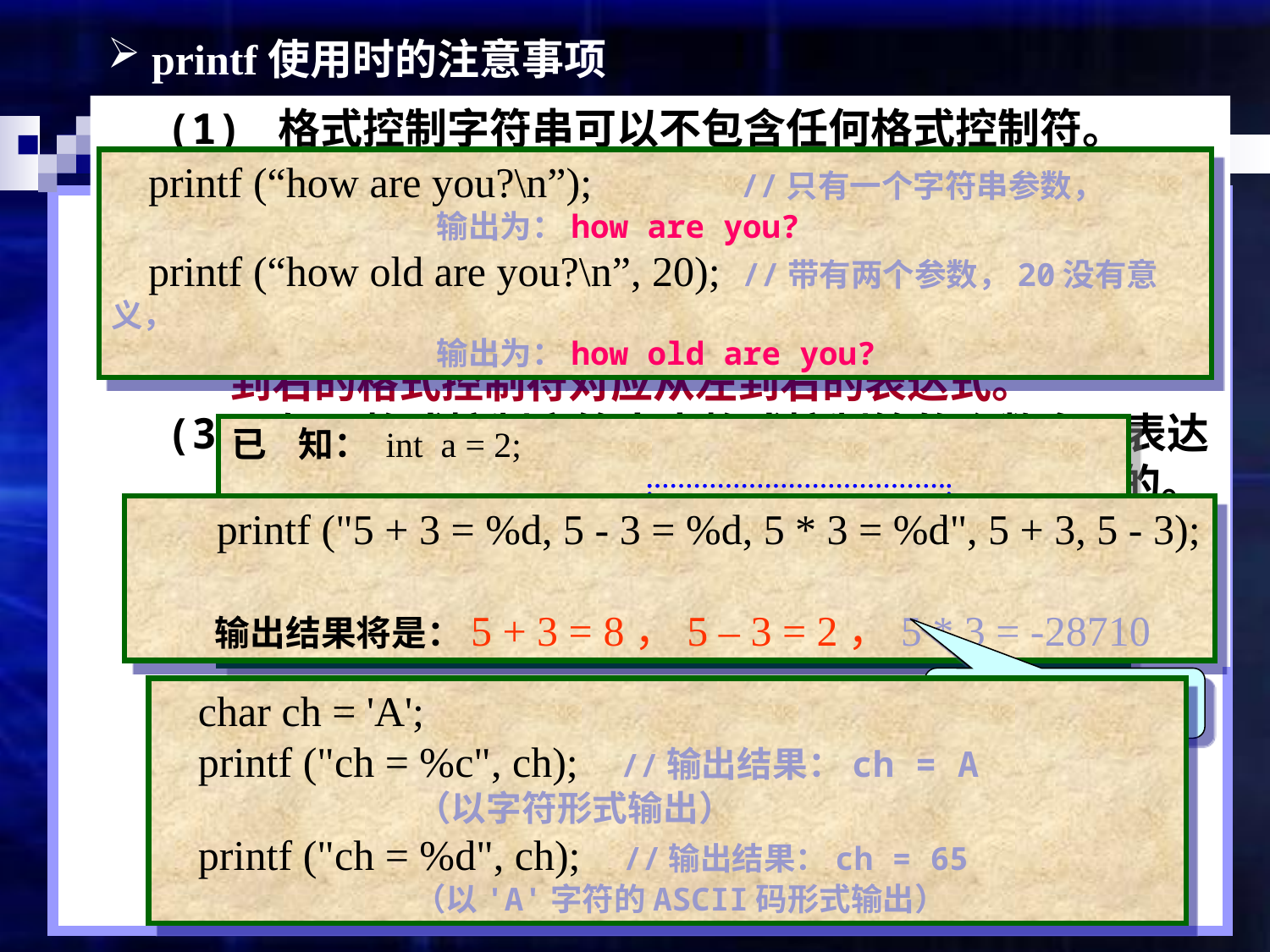

printf使用时的注意事项
(1) 格式控制字符串可以不包含任何格式控制符。
(2) 当格式控制字符串中既含有常规字符，又包含有格式控制符时，则表达式的个数应与格式控制符的个数一致。此时，常规字符原样输出，而格式控制符的位置上输出对应的表达式的值，其对应的顺序是：从左到右的格式控制符对应从左到右的表达式。
(3) 如果格式控制字符串中格式控制符的个数多于表达式的个数，则余下的格式控制符的值将是不确定的。
(4) 不同类型的表达式要使用不同的格式转换符，同一表达式如果按照不同的格式转换符来输出，其结果可能是不一样的。
printf (“how are you?\n”);              //只有一个字符串参数，
                                       输出为：how are you?
printf (“how old are you?\n”, 20);  //带有两个参数，20没有意义，
                                       输出为：how old are you?
已    知： int  a = 2;

函数调用： printf("a * a = %d,  a + 5 = %d\n", a * a, a + 5);

实际输出： a * a = 4,  a + 5 = 7

    printf ("5 + 3 = %d, 5 - 3 = %d, 5 * 3 = %d", 5 + 3, 5 - 3);
    输出结果将是：5 + 3 = 8，5 – 3 = 2，5 * 3 = -28710
输出随机
char ch = 'A';
printf ("ch = %c", ch);    //输出结果：ch = A
                          （以字符形式输出）
printf ("ch = %d", ch);    //输出结果：ch = 65
                             （以'A'字符的ASCII码形式输出）